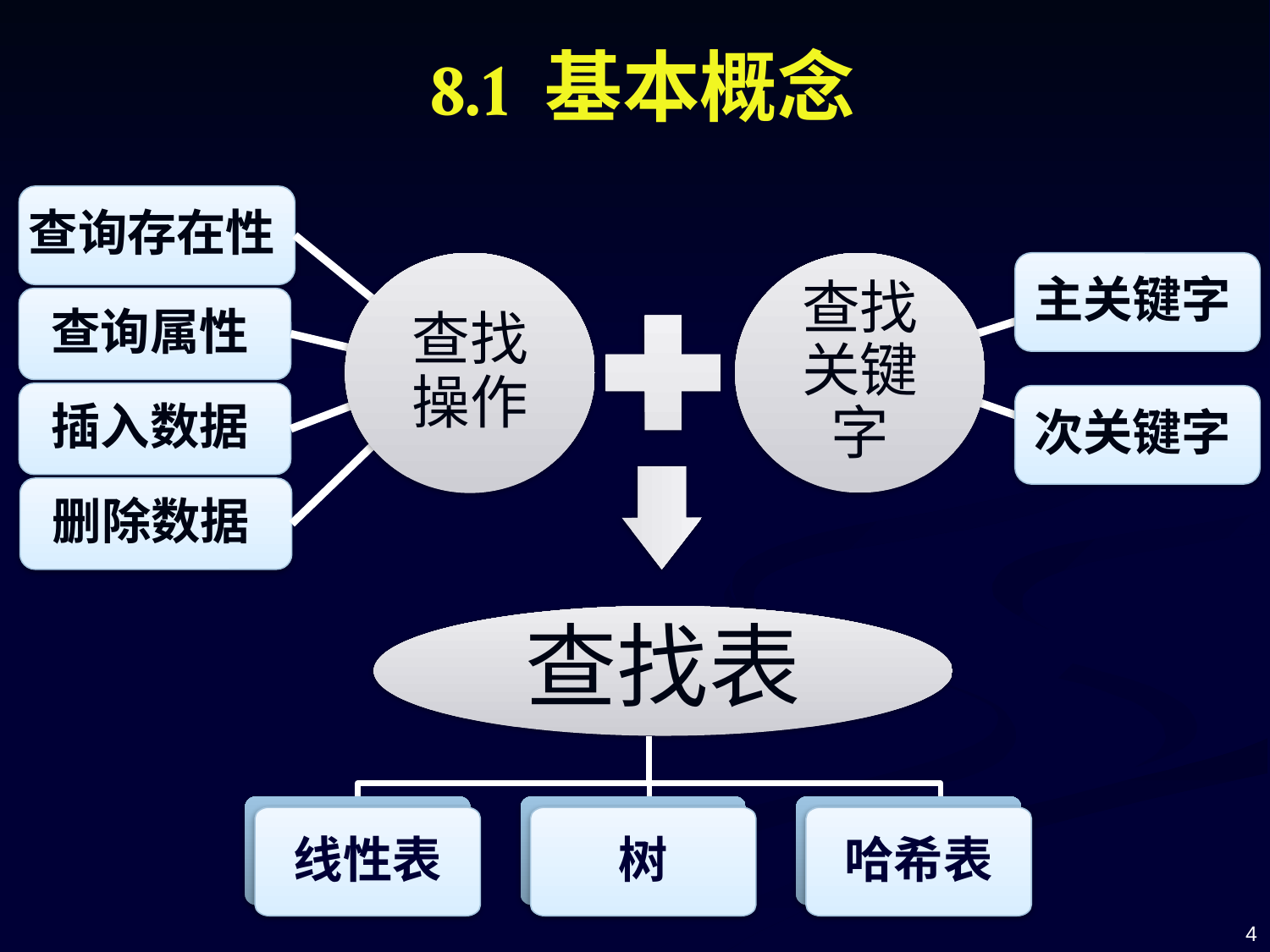

# 8.1 基本概念
查询存在性
查询属性
插入数据
删除数据
查找操作
查找关键字
主关键字
次关键字

查找表

线性表
树
哈希表
4